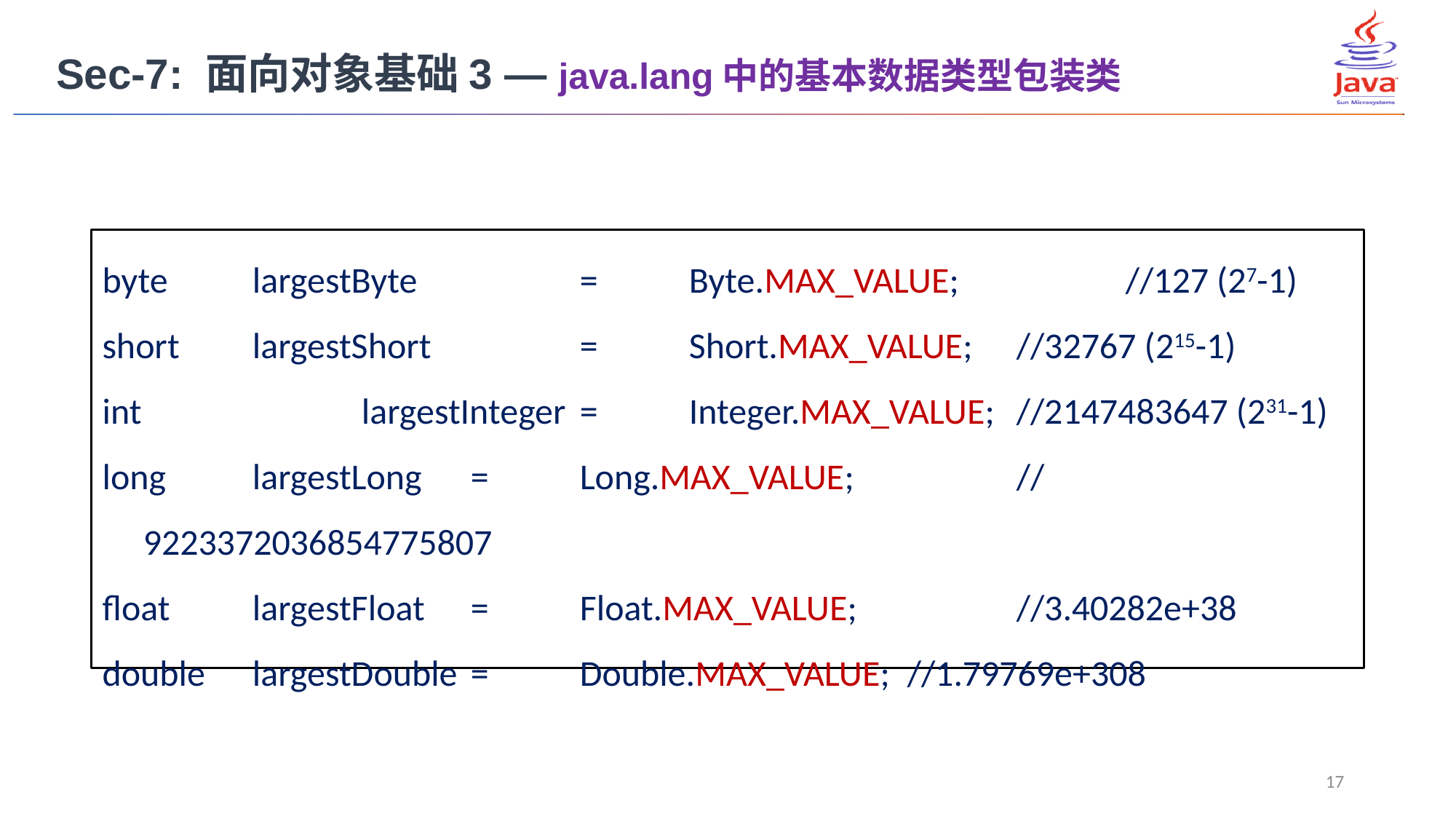

Sec-7: 面向对象基础3 — java.lang中的基本数据类型包装类
byte	largestByte		=	Byte.MAX_VALUE;		//127 (27-1)
short	largestShort     	=	Short.MAX_VALUE;	//32767 (215-1)
int			largestInteger	=	Integer.MAX_VALUE;	//2147483647 (231-1)
long	largestLong	=	Long.MAX_VALUE;		//9223372036854775807
float	largestFloat	=	Float.MAX_VALUE;		//3.40282e+38
double	largestDouble	=	Double.MAX_VALUE;	//1.79769e+308
17